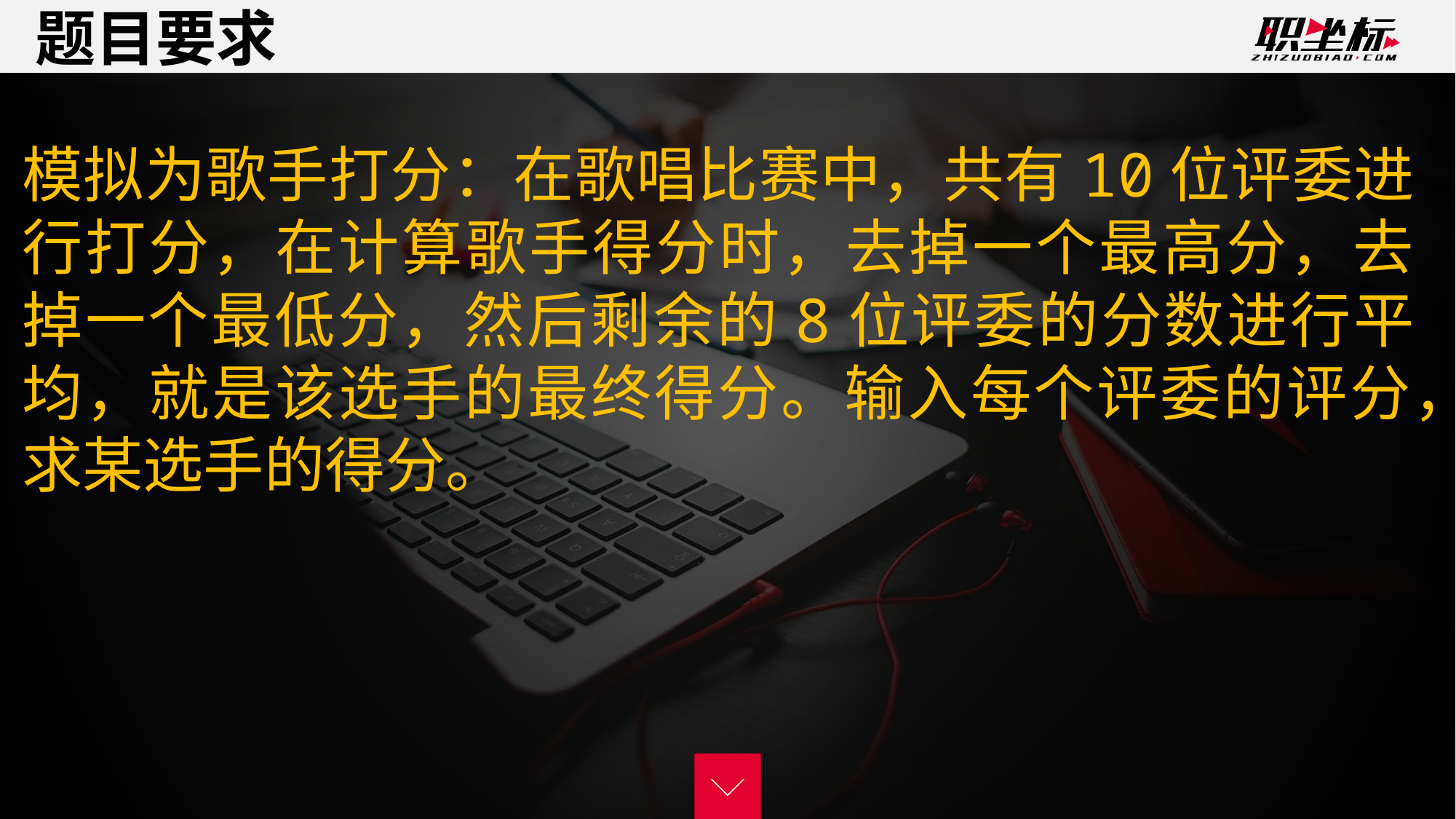

题目要求
模拟为歌手打分：在歌唱比赛中，共有10位评委进行打分，在计算歌手得分时，去掉一个最高分，去掉一个最低分，然后剩余的8位评委的分数进行平均，就是该选手的最终得分。输入每个评委的评分，求某选手的得分。